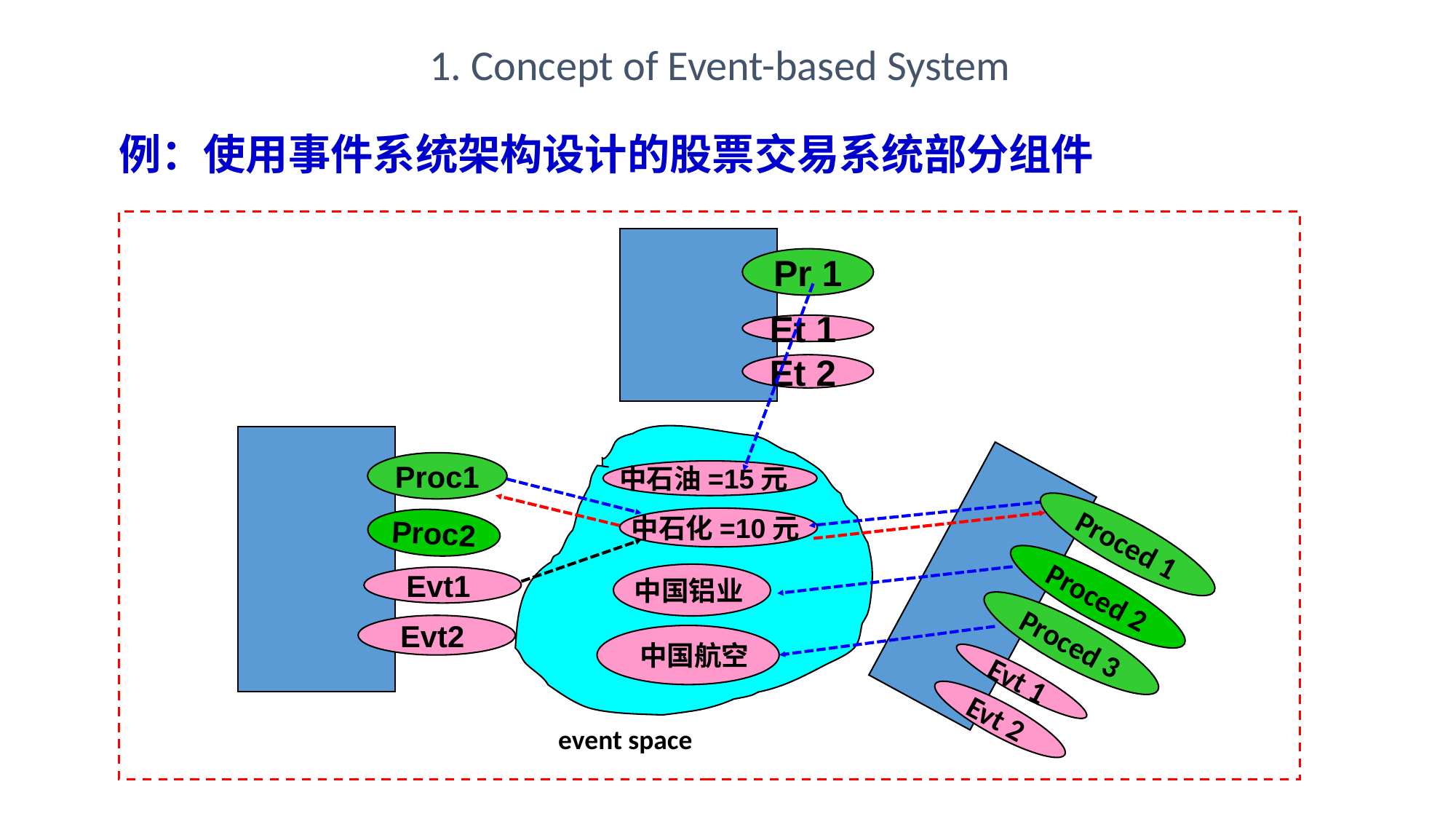

1. Concept of Event-based System
例：使用事件系统架构设计的股票交易系统部分组件

Pr 1

Et 1
Et 2

Proc1

中石油=15元

中石化=10元
Proc2

Proced 1

中国铝业

Evt1
Proced 2
Evt2
Proced 3
 中国航空

Evt 1

Evt 2
event space